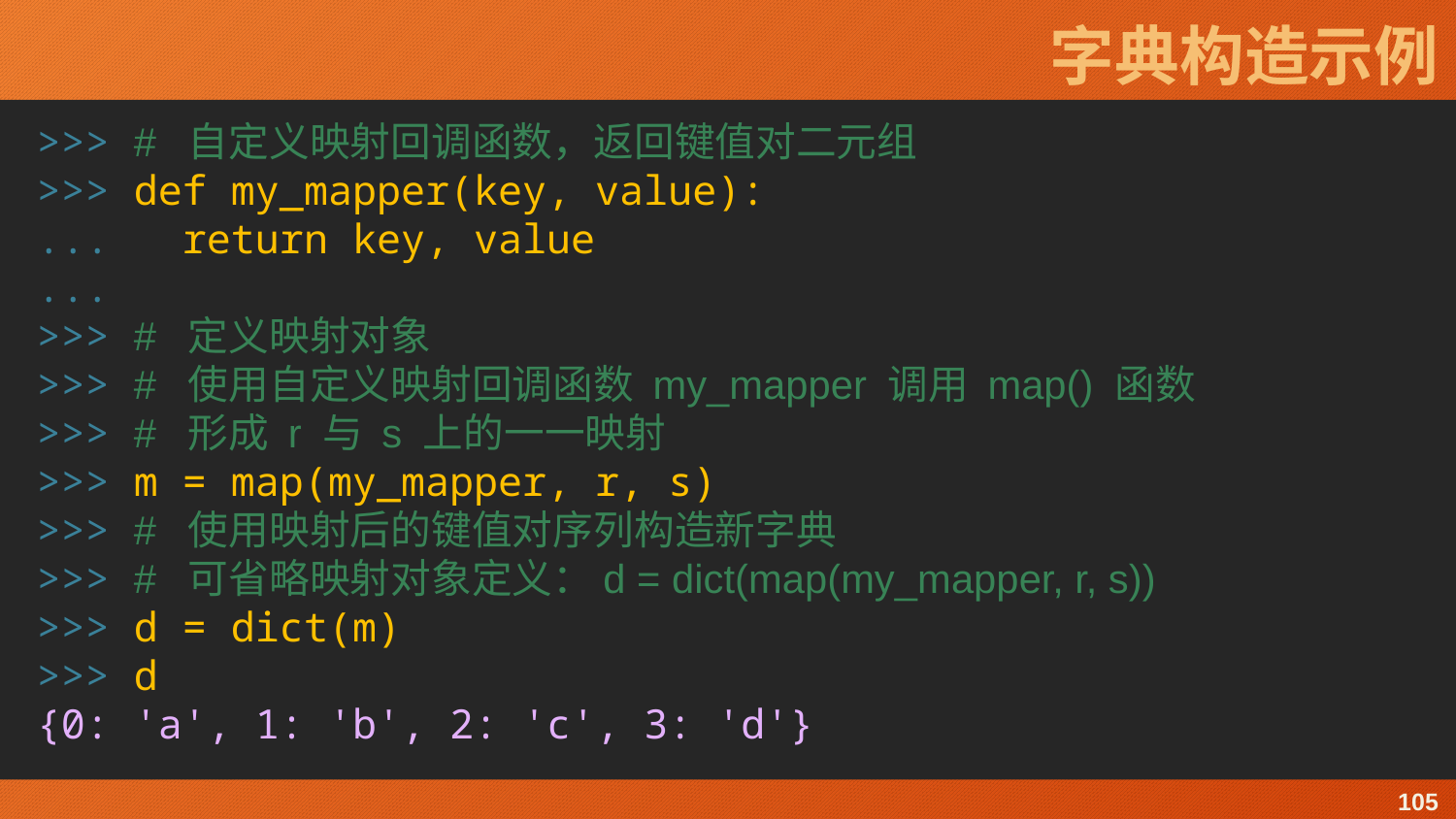

# 字典构造示例
>>> #  自定义映射回调函数，返回键值对二元组
>>> def my_mapper(key, value):
...   return key, value
...
>>> #  定义映射对象
>>> #  使用自定义映射回调函数 my_mapper 调用 map() 函数
>>> #  形成 r 与 s 上的一一映射
>>> m = map(my_mapper, r, s)
>>> #  使用映射后的键值对序列构造新字典
>>> #  可省略映射对象定义：d = dict(map(my_mapper, r, s))
>>> d = dict(m)
>>> d
{0: 'a', 1: 'b', 2: 'c', 3: 'd'}
105